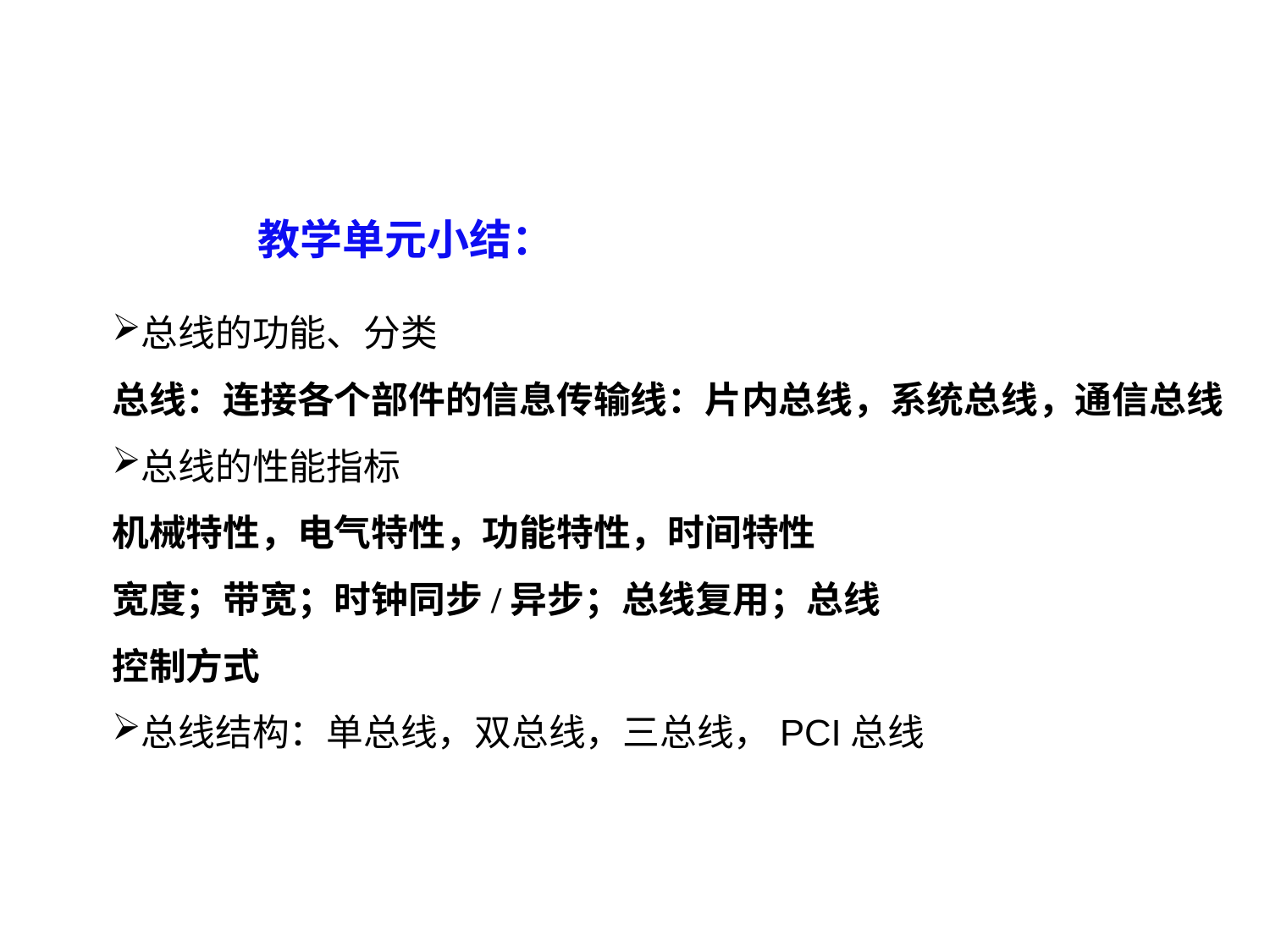

教学单元小结：
总线的功能、分类
总线：连接各个部件的信息传输线：片内总线，系统总线，通信总线
总线的性能指标
机械特性，电气特性，功能特性，时间特性
宽度；带宽；时钟同步/异步；总线复用；总线
控制方式
总线结构：单总线，双总线，三总线，PCI总线